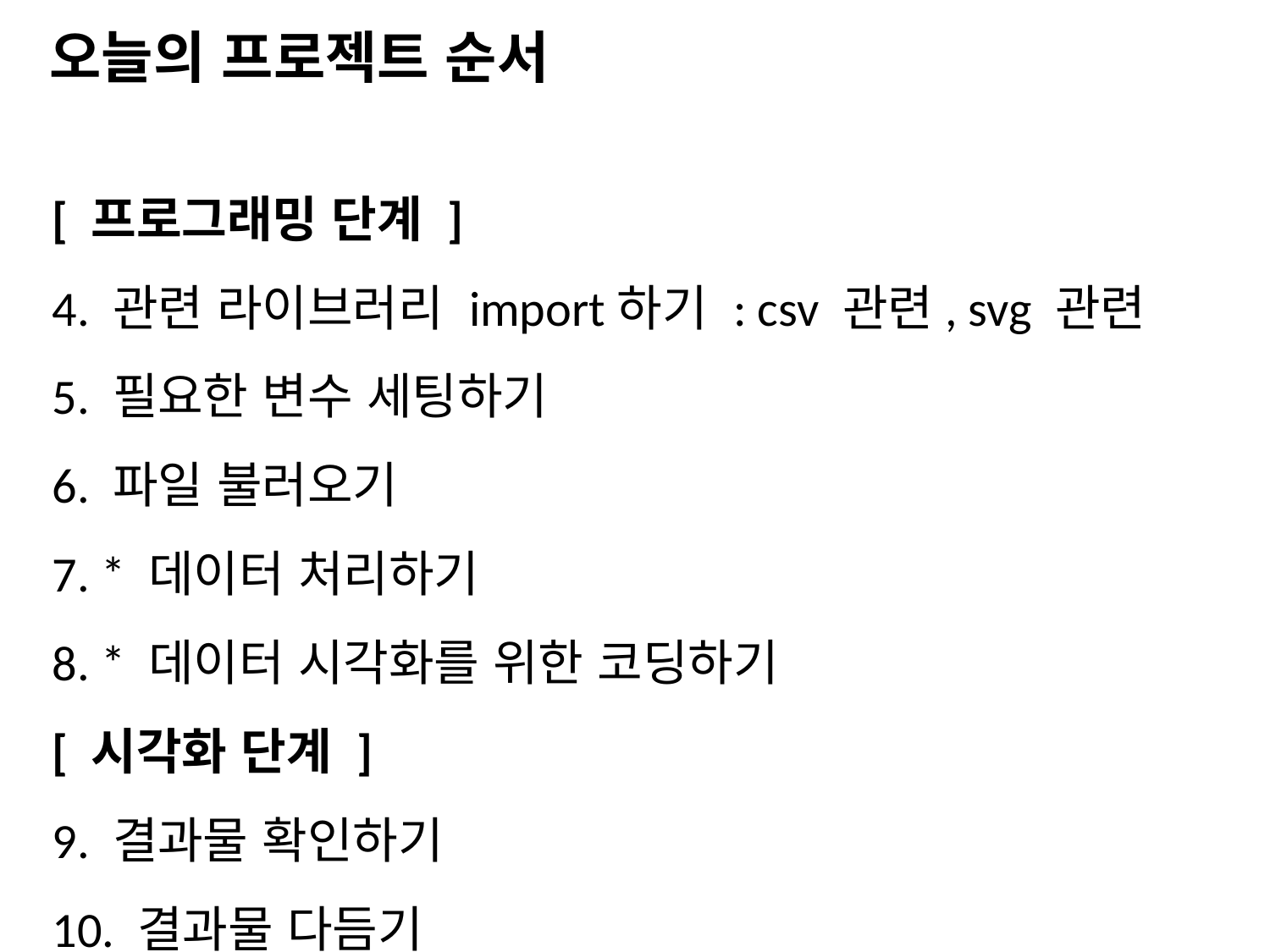

오늘의 프로젝트 순서
[ 프로그래밍 단계 ]
4. 관련 라이브러리 import하기 : csv 관련, svg 관련
5. 필요한 변수 세팅하기
6. 파일 불러오기
7. * 데이터 처리하기
8. * 데이터 시각화를 위한 코딩하기
[ 시각화 단계 ]
9. 결과물 확인하기
10. 결과물 다듬기